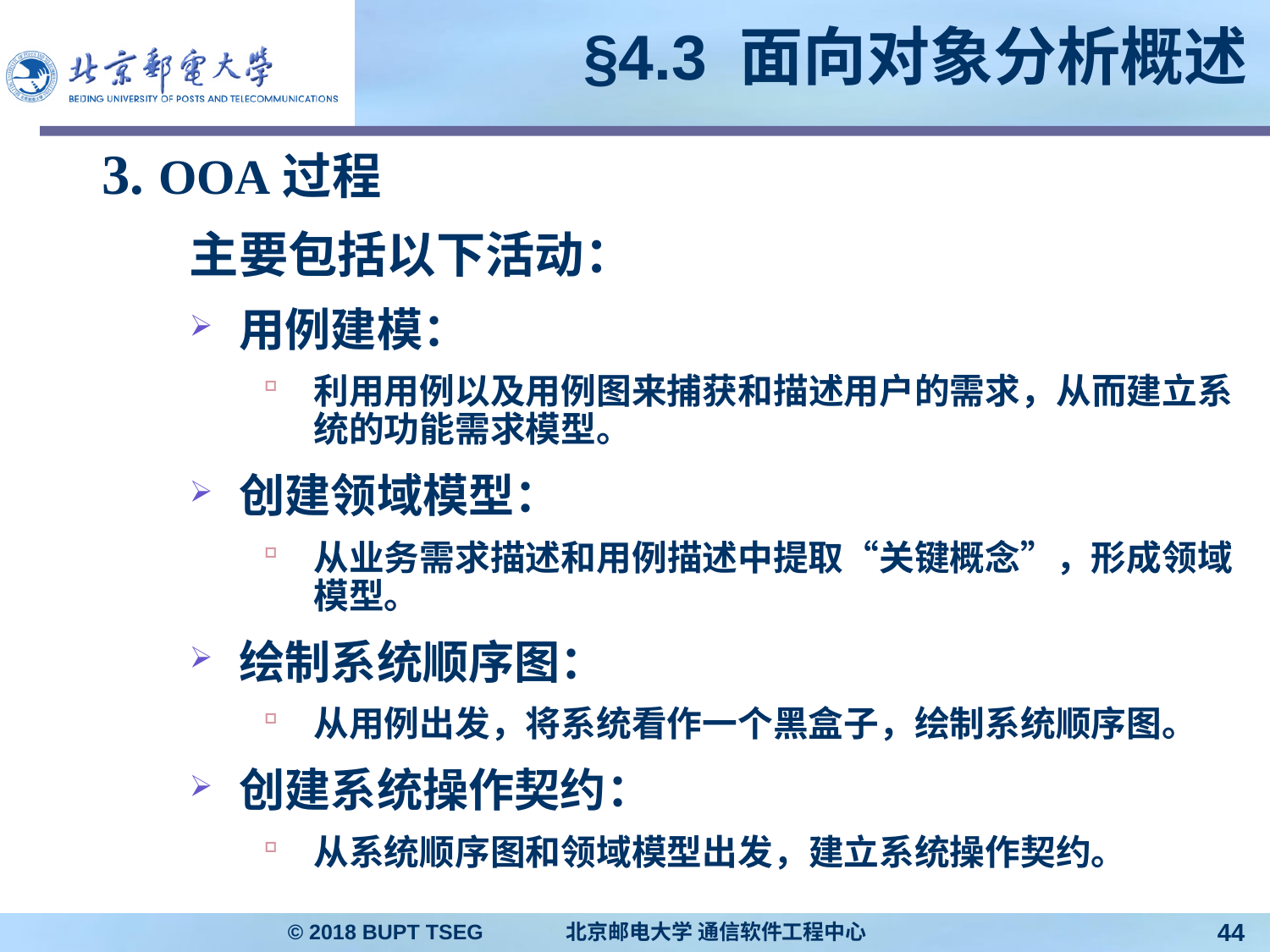

# §4.3 面向对象分析概述
3. OOA过程
主要包括以下活动：
用例建模：
利用用例以及用例图来捕获和描述用户的需求，从而建立系统的功能需求模型。
创建领域模型：
从业务需求描述和用例描述中提取“关键概念”，形成领域模型。
绘制系统顺序图：
从用例出发，将系统看作一个黑盒子，绘制系统顺序图。
创建系统操作契约：
从系统顺序图和领域模型出发，建立系统操作契约。
© 2018 BUPT TSEG             北京邮电大学 通信软件工程中心